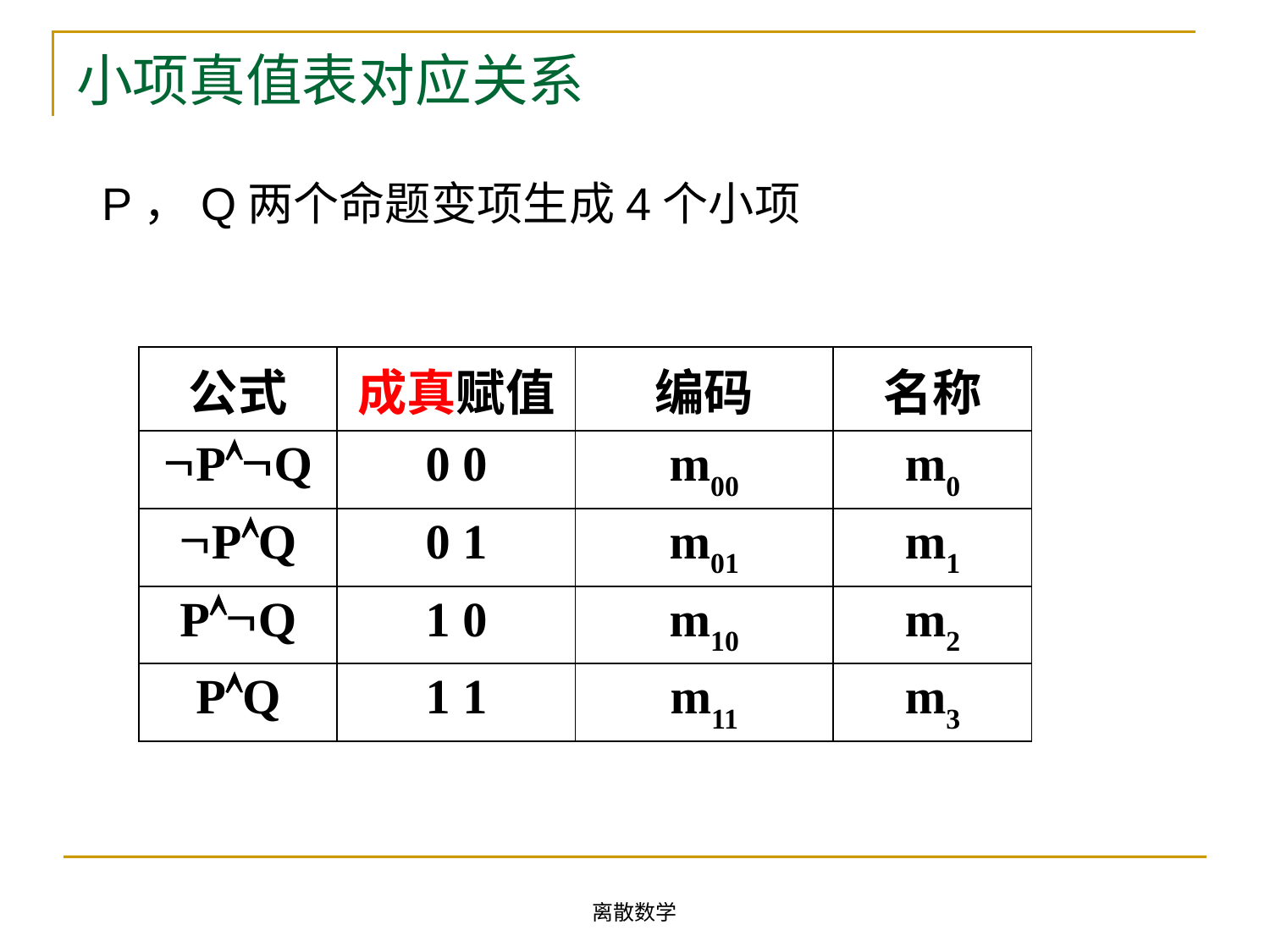

# 小项真值表对应关系
P，Q两个命题变项生成4个小项
| 公式 | 成真赋值 | 编码 | 名称 |
| --- | --- | --- | --- |
| ¬P∧¬Q | 0 0 | m00 | m0 |
| ¬P∧Q | 0 1 | m01 | m1 |
| P∧¬Q | 1 0 | m10 | m2 |
| P∧Q | 1 1 | m11 | m3 |

93
离散数学